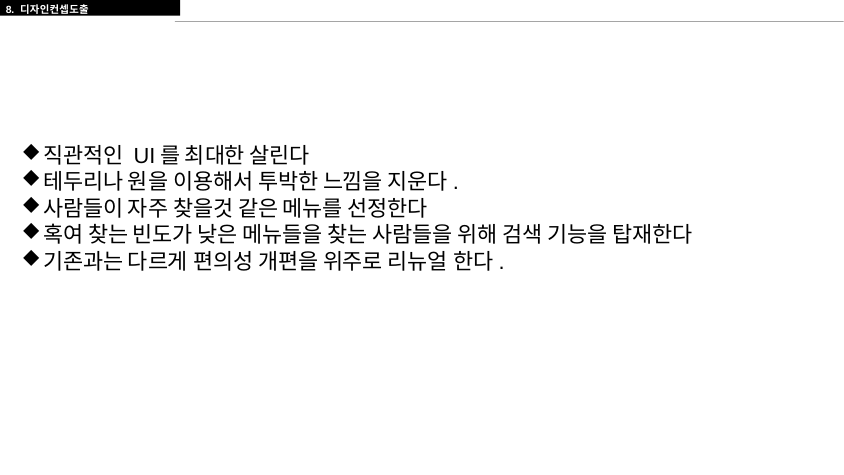

8. 디자인컨셉도출
직관적인 UI를 최대한 살린다
테두리나 원을 이용해서 투박한 느낌을 지운다.
사람들이 자주 찾을것 같은 메뉴를 선정한다
혹여 찾는 빈도가 낮은 메뉴들을 찾는 사람들을 위해 검색 기능을 탑재한다
기존과는 다르게 편의성 개편을 위주로 리뉴얼 한다.